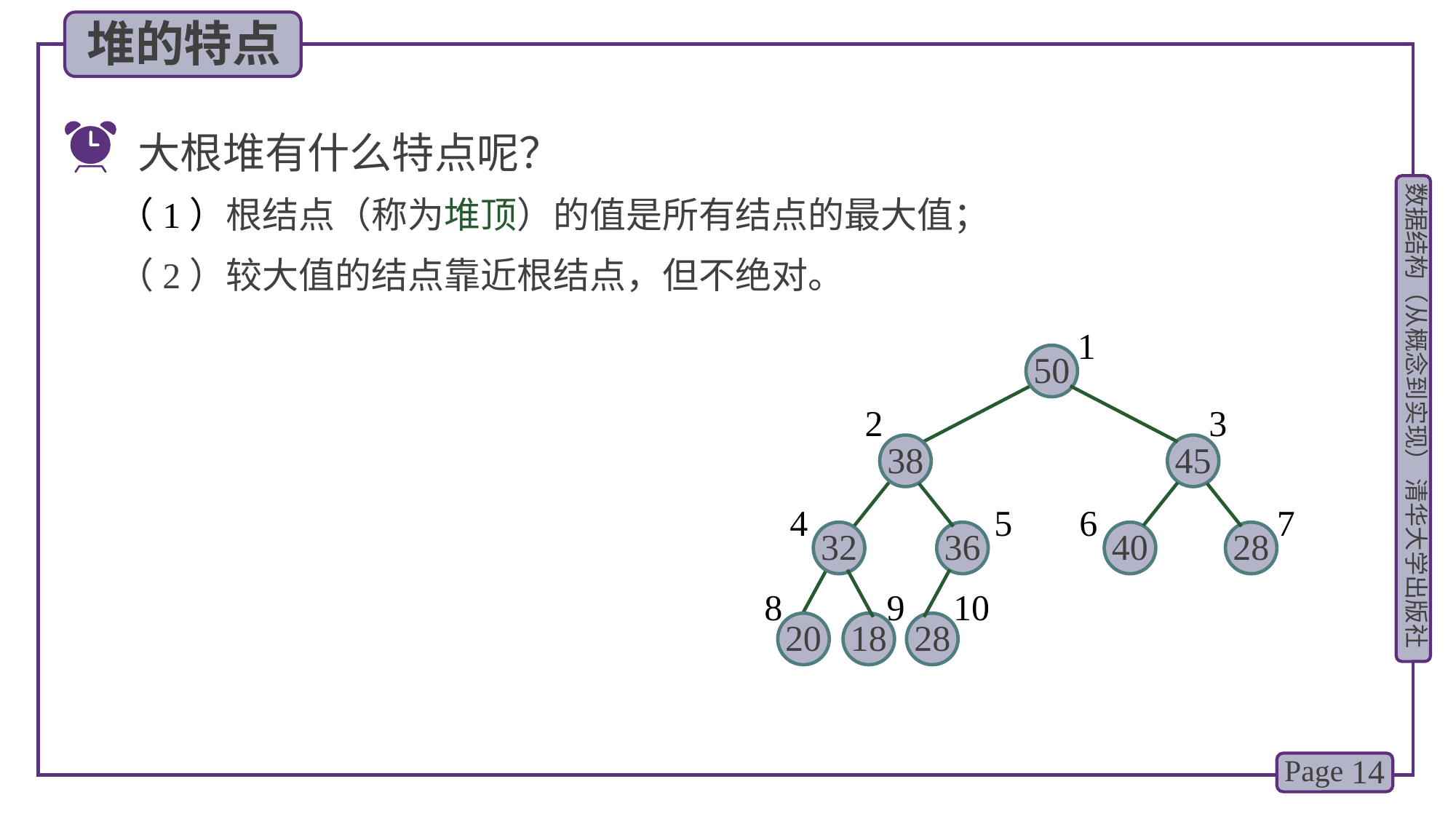

堆的特点

大根堆有什么特点呢？

（1）根结点（称为堆顶）的值是所有结点的最大值；
（2）较大值的结点靠近根结点，但不绝对。
1
2
3
4
5
6
7
8
9
10
50

38
45

32
36
40
28

20
18
28